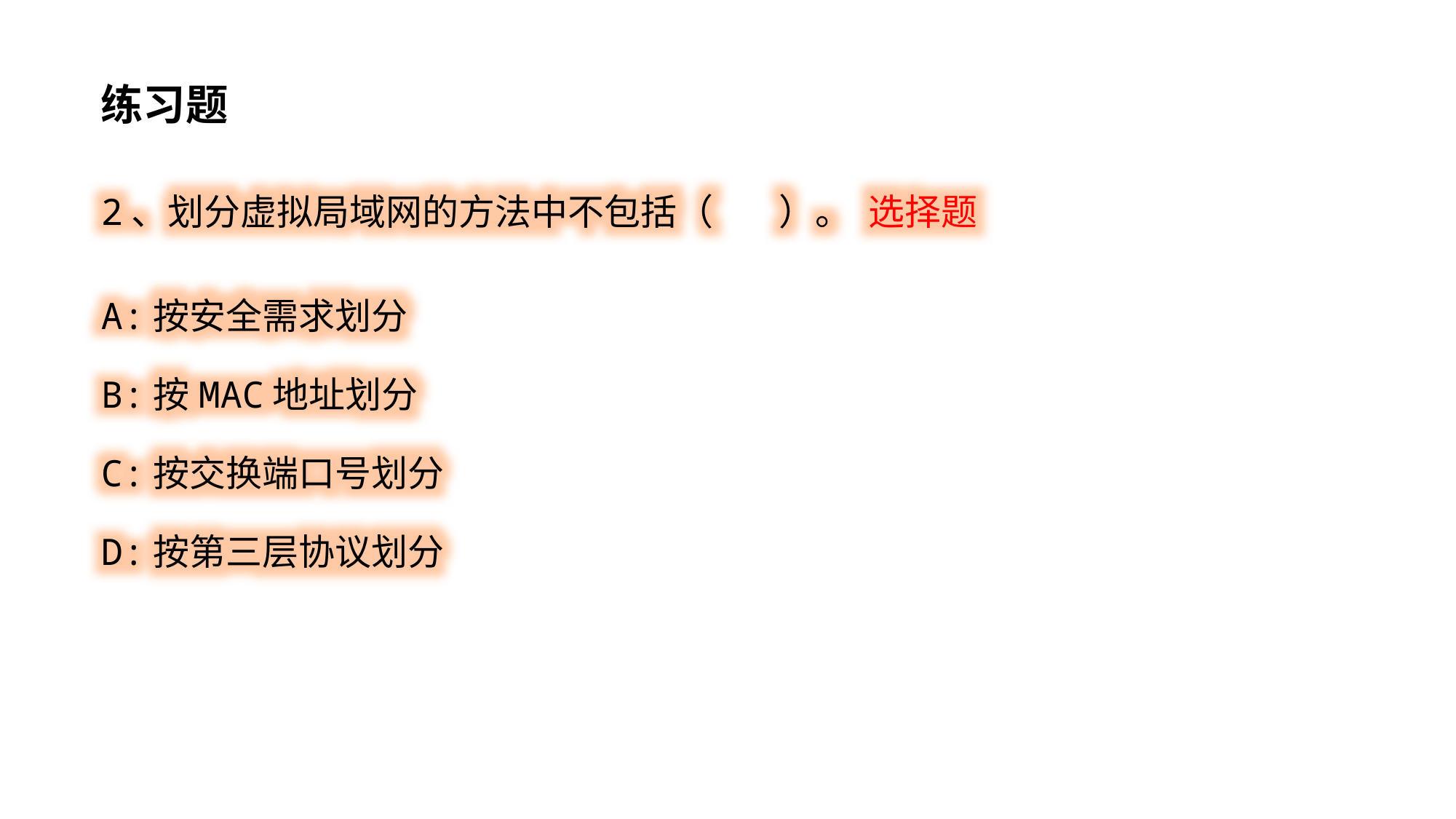

练习题
2、划分虚拟局域网的方法中不包括（        ）。  选择题

A:按安全需求划分

B:按MAC地址划分

C:按交换端口号划分

D:按第三层协议划分